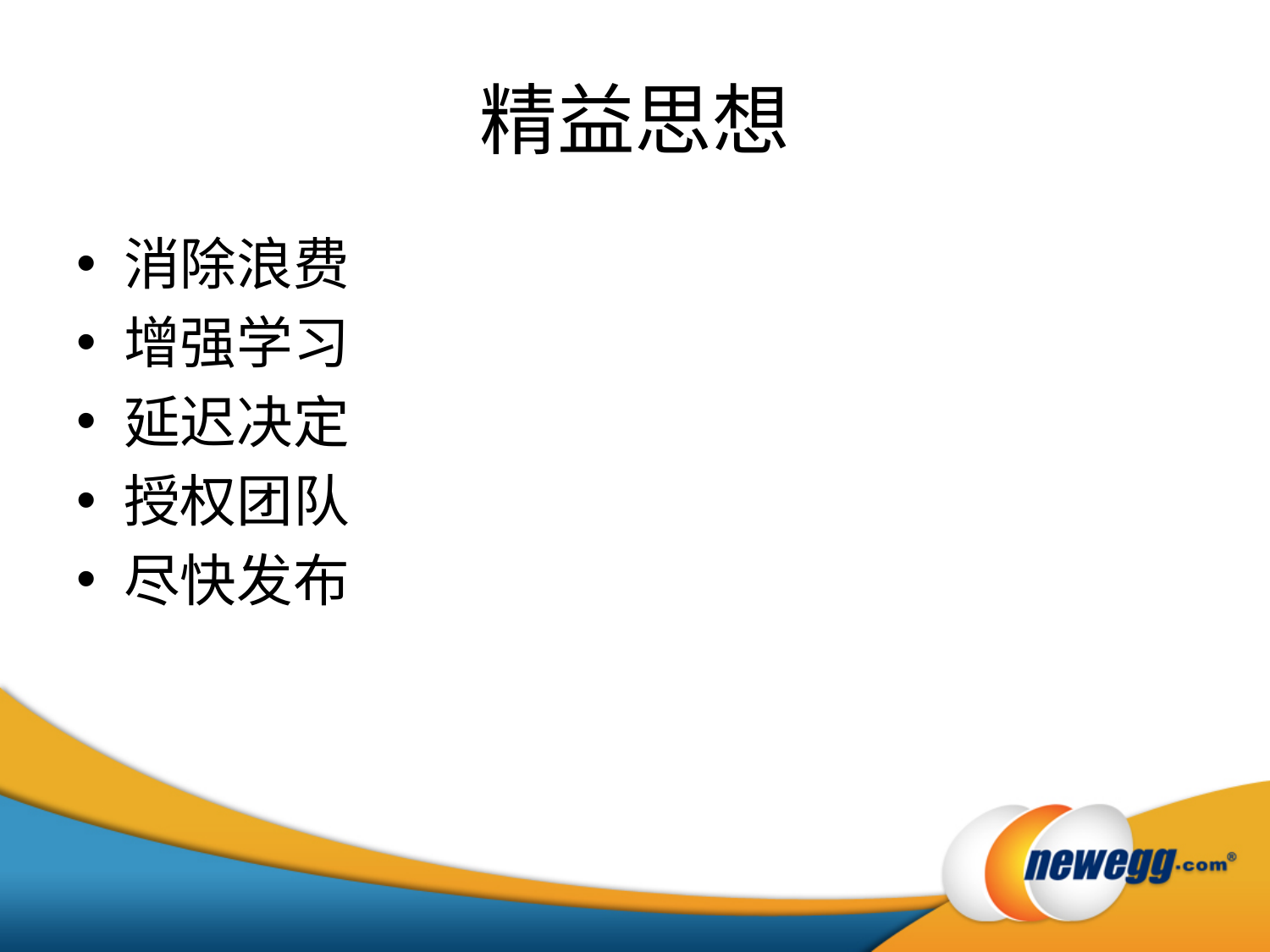

# 精益思想
消除浪费
增强学习
延迟决定
授权团队
尽快发布